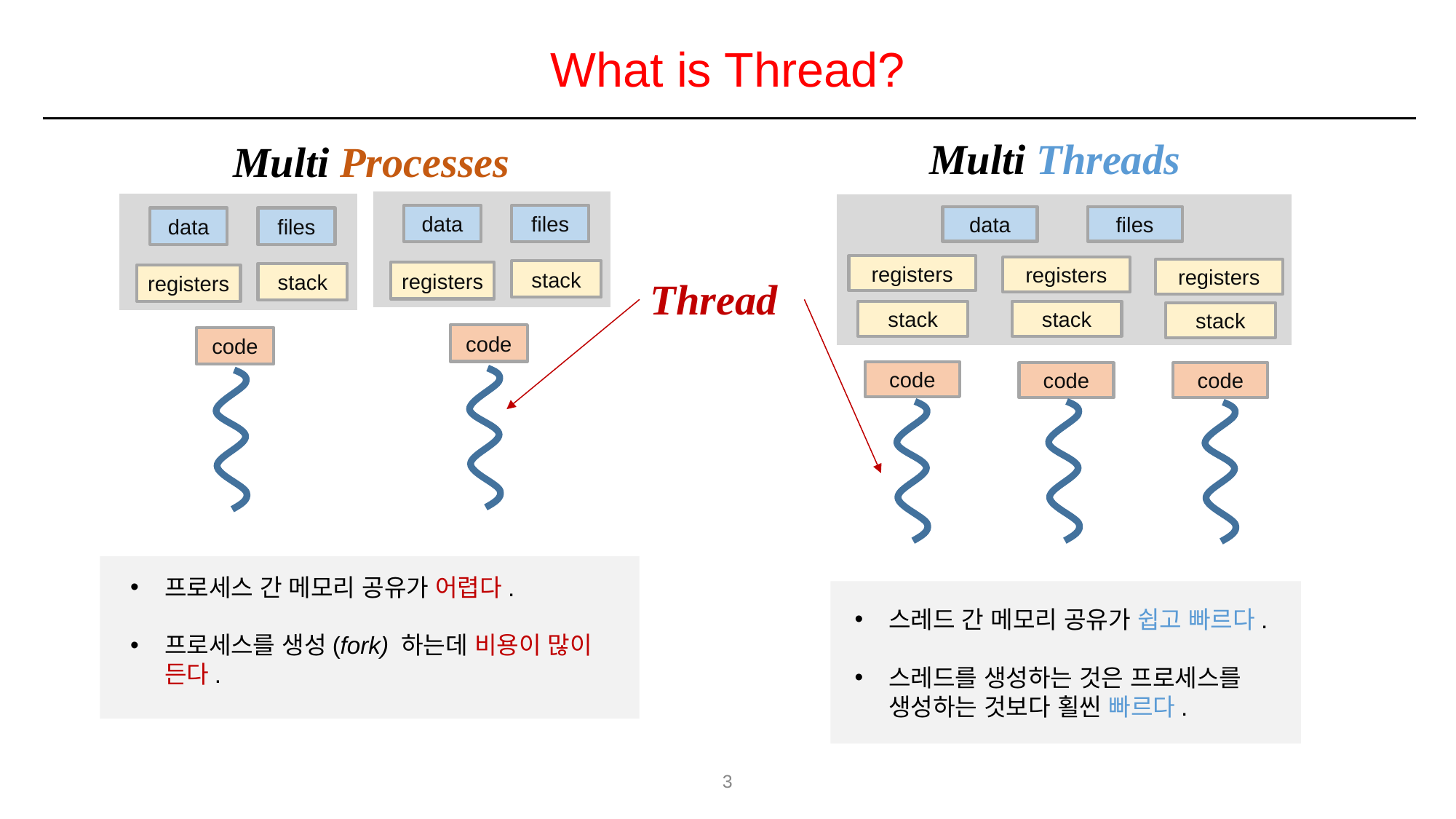

# What is Thread?
Multi Threads
Multi Processes
|  |
| --- |
|  |
|  |
|  |
| --- |
|  |
|  |
|  |  |  |
| --- | --- | --- |
|  |  |  |
|  |  |  |
data
files
data
files
data
files
registers
registers
registers
stack
registers
stack
registers
Thread
stack
stack
stack
code
code
code
code
code

프로세스 간 메모리 공유가 어렵다.

프로세스를 생성(fork) 하는데 비용이 많이 든다.

스레드 간 메모리 공유가 쉽고 빠르다.

스레드를 생성하는 것은 프로세스를 생성하는 것보다 횔씬 빠르다.
3